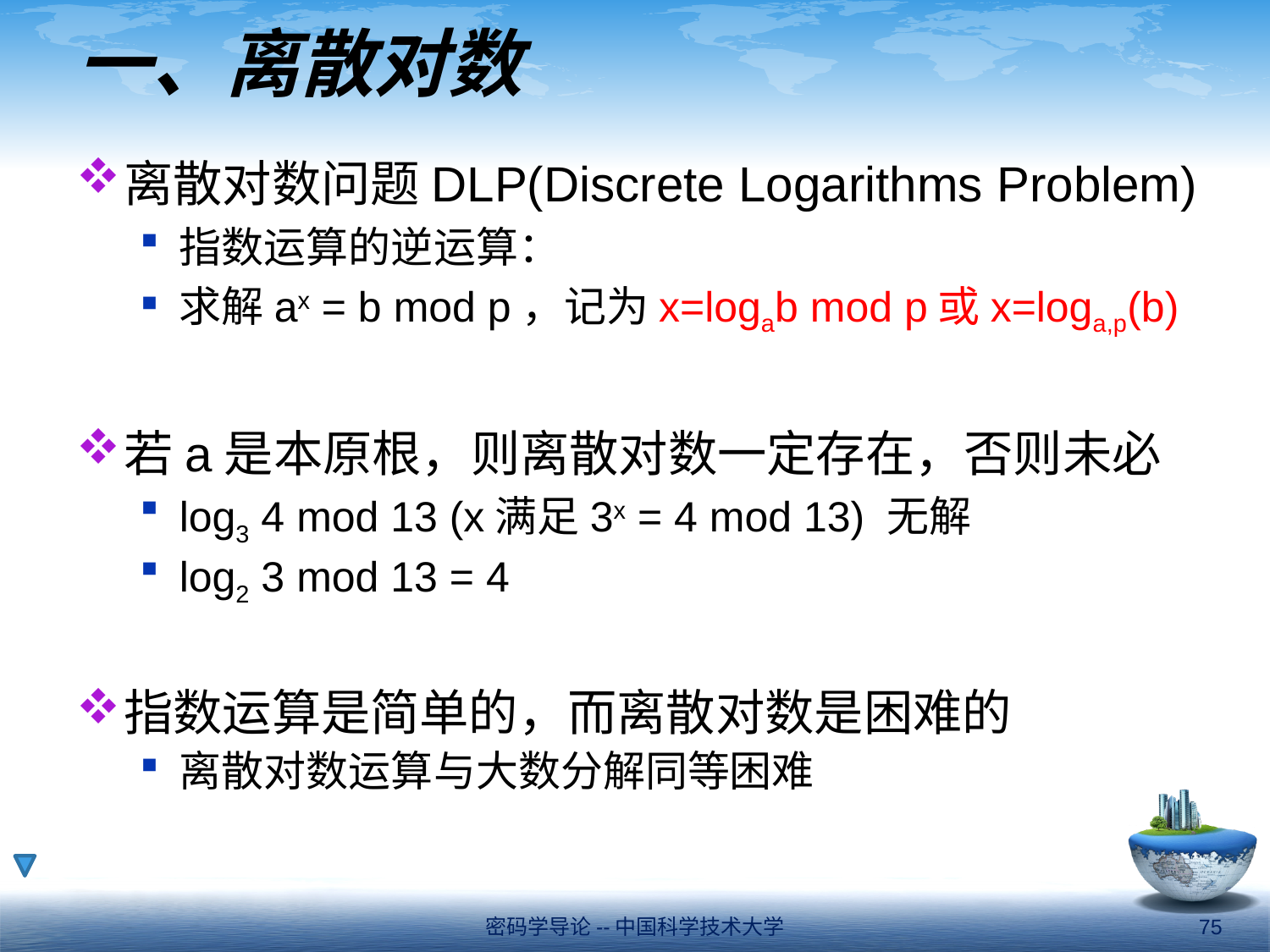

# 一、离散对数
离散对数问题DLP(Discrete Logarithms Problem)
指数运算的逆运算：
求解ax = b mod p，记为x=logab mod p或x=loga,p(b)

若a是本原根，则离散对数一定存在，否则未必
log3 4 mod 13 (x满足3x = 4 mod 13) 无解
log2 3 mod 13 = 4

指数运算是简单的，而离散对数是困难的
离散对数运算与大数分解同等困难

密码学导论--中国科学技术大学
75